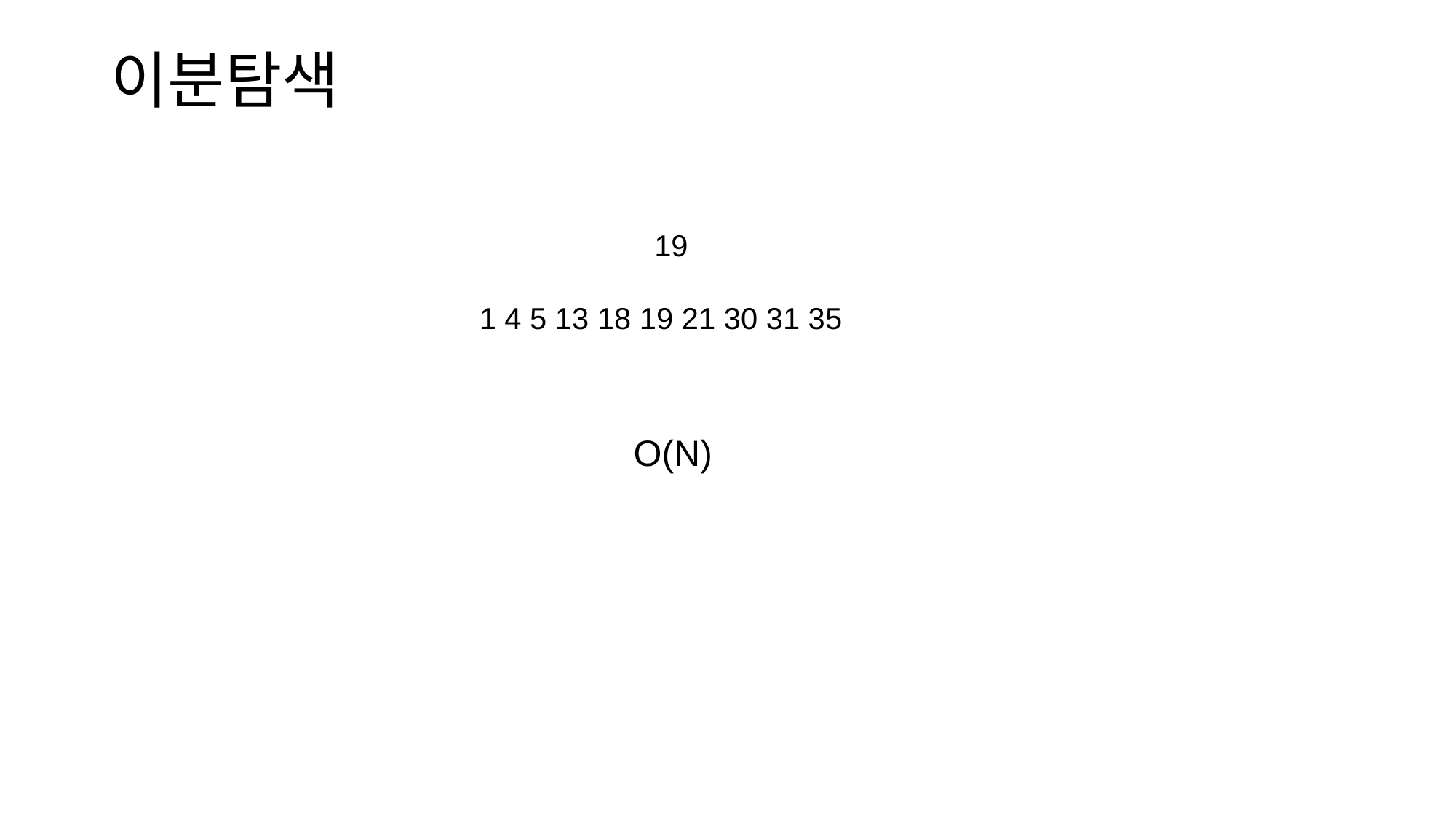

# 이분탐색
19

1 4 5 13 18 19 21 30 31 35
O(N)